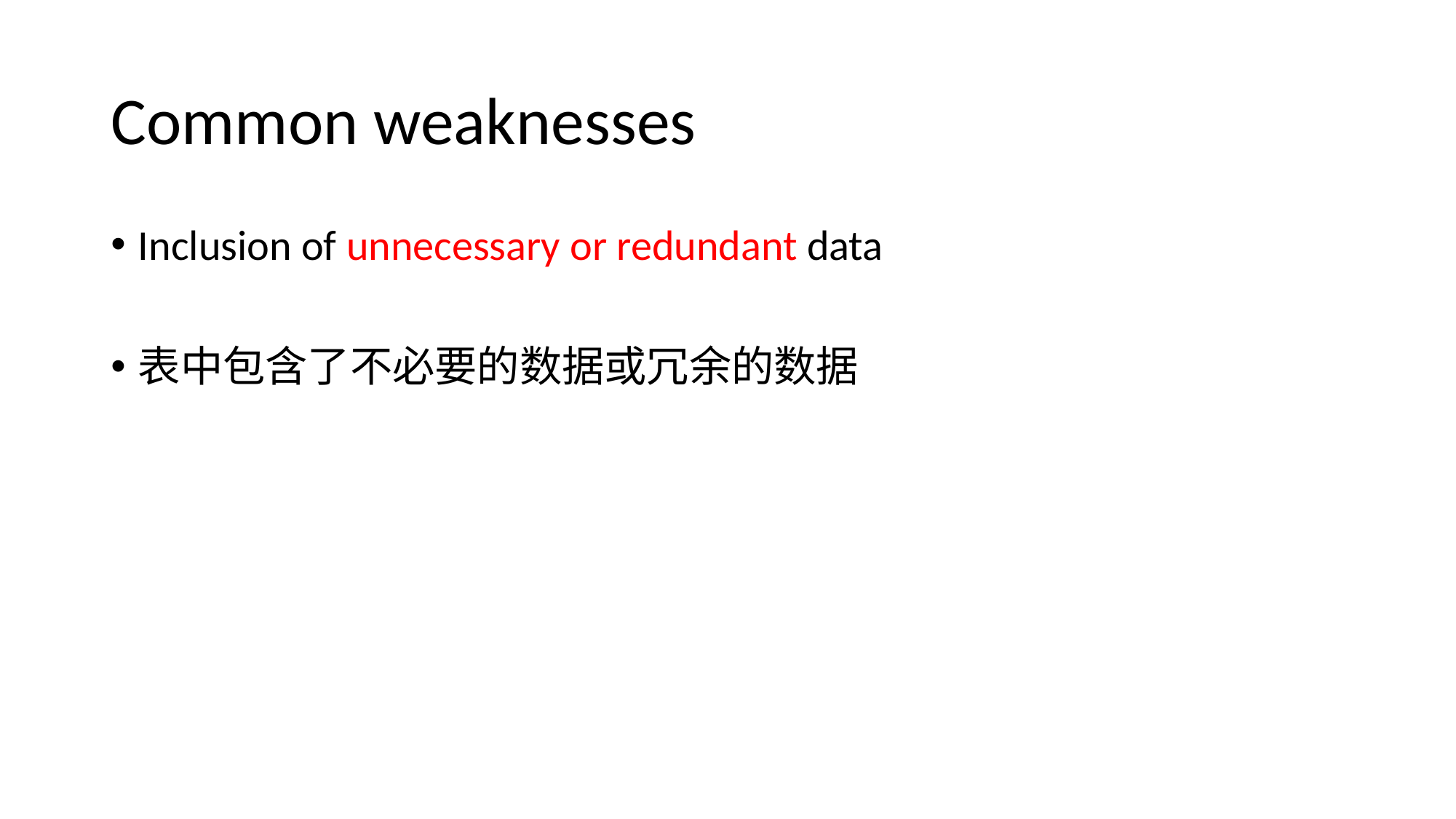

# Common weaknesses
Inclusion of unnecessary or redundant data

表中包含了不必要的数据或冗余的数据